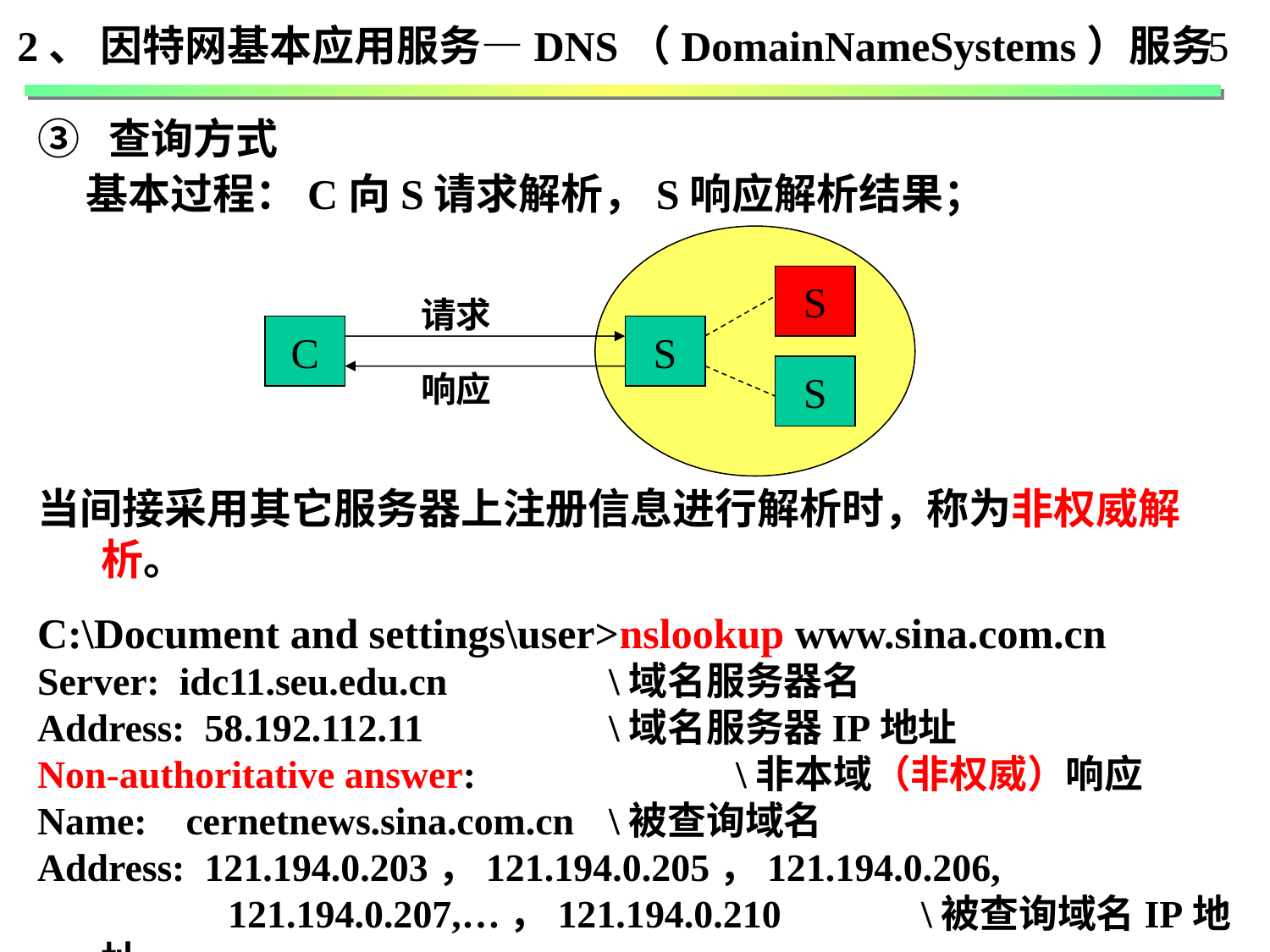

2、 因特网基本应用服务—DNS（DomainNameSystems）服务
5

③  查询方式
    基本过程：C向S请求解析，S响应解析结果；

S
请求

C
S

S
响应

当间接采用其它服务器上注册信息进行解析时，称为非权威解析。

C:\Document and settings\user>nslookup www.sina.com.cn
Server:  idc11.seu.edu.cn		\域名服务器名
Address:  58.192.112.11		\域名服务器IP地址
Non-authoritative answer: 		\非本域（非权威）响应
Name:    cernetnews.sina.com.cn	\被查询域名
Address:  121.194.0.203，121.194.0.205，121.194.0.206,
		121.194.0.207,…，121.194.0.210	      \被查询域名IP地址
Aliases:  www.sina.com.cn, jupiter.sina.com.cn     \被查询域名俗名